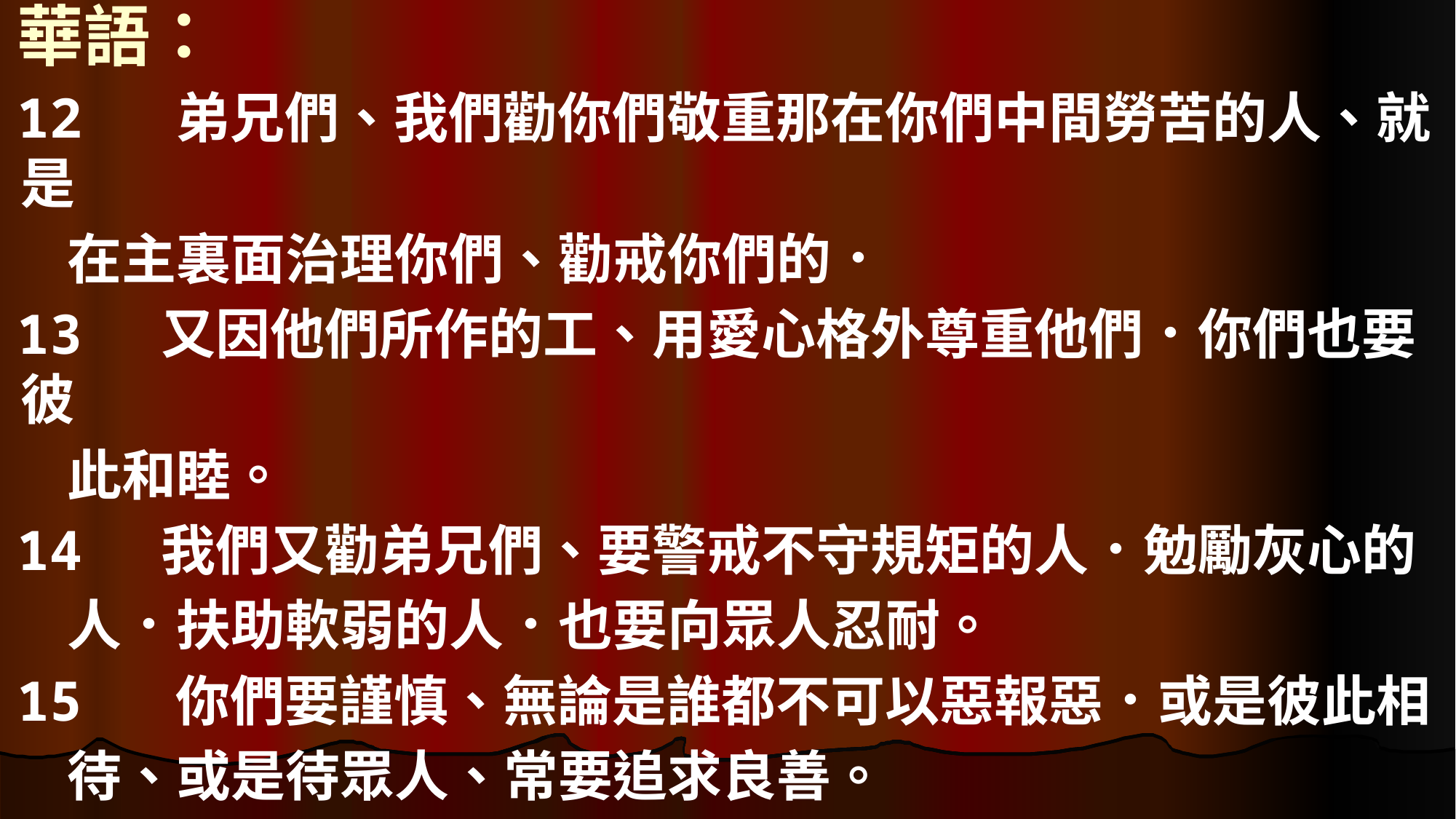

華語：
12	 弟兄們、我們勸你們敬重那在你們中間勞苦的人、就是
   在主裏面治理你們、勸戒你們的．
13  又因他們所作的工、用愛心格外尊重他們．你們也要彼
   此和睦。
14  我們又勸弟兄們、要警戒不守規矩的人．勉勵灰心的
   人．扶助軟弱的人．也要向眾人忍耐。
15	 你們要謹慎、無論是誰都不可以惡報惡．或是彼此相
   待、或是待眾人、常要追求良善。